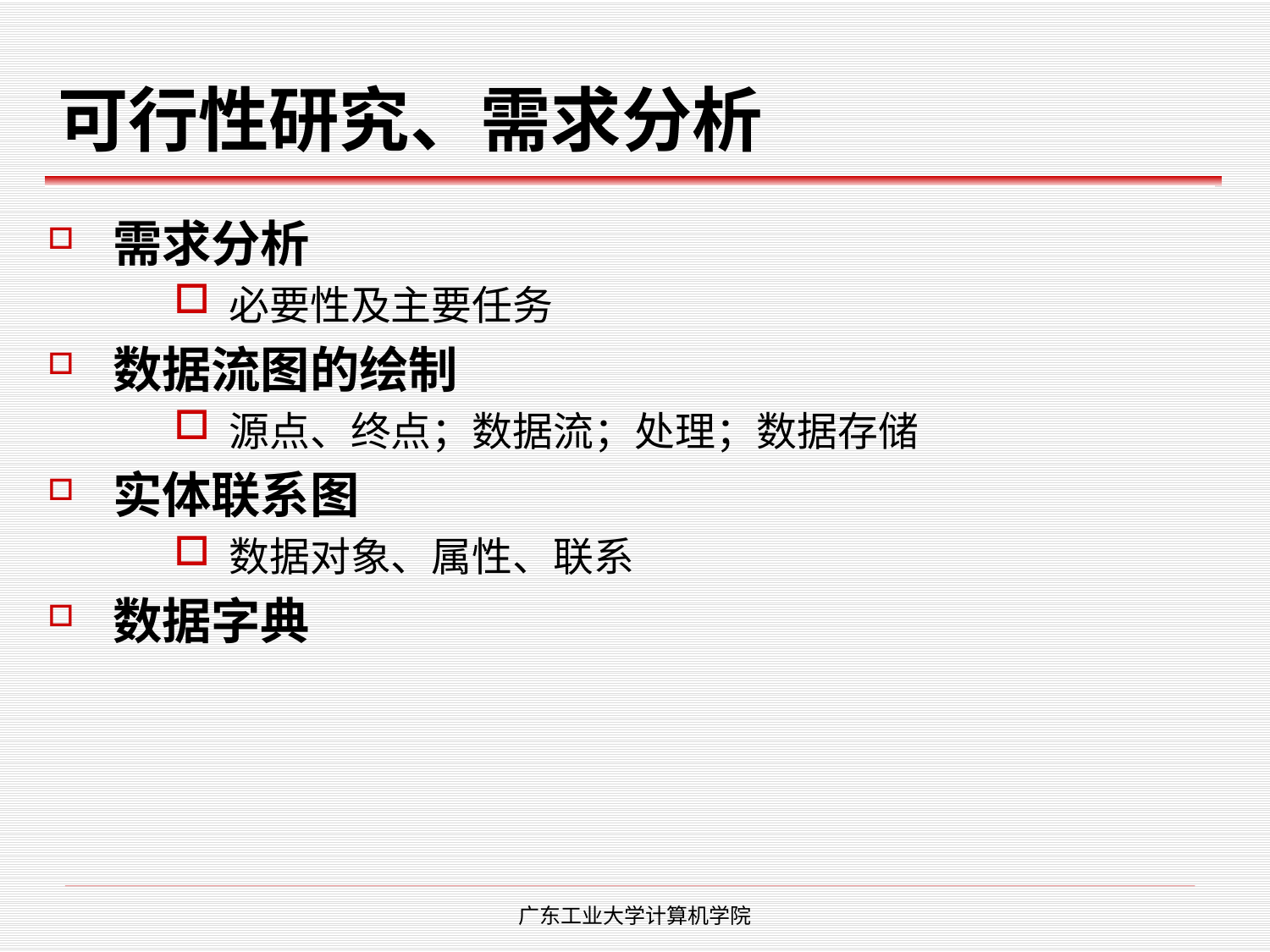

# 可行性研究、需求分析
需求分析
必要性及主要任务
数据流图的绘制
源点、终点；数据流；处理；数据存储
实体联系图
数据对象、属性、联系
数据字典

广东工业大学计算机学院
9